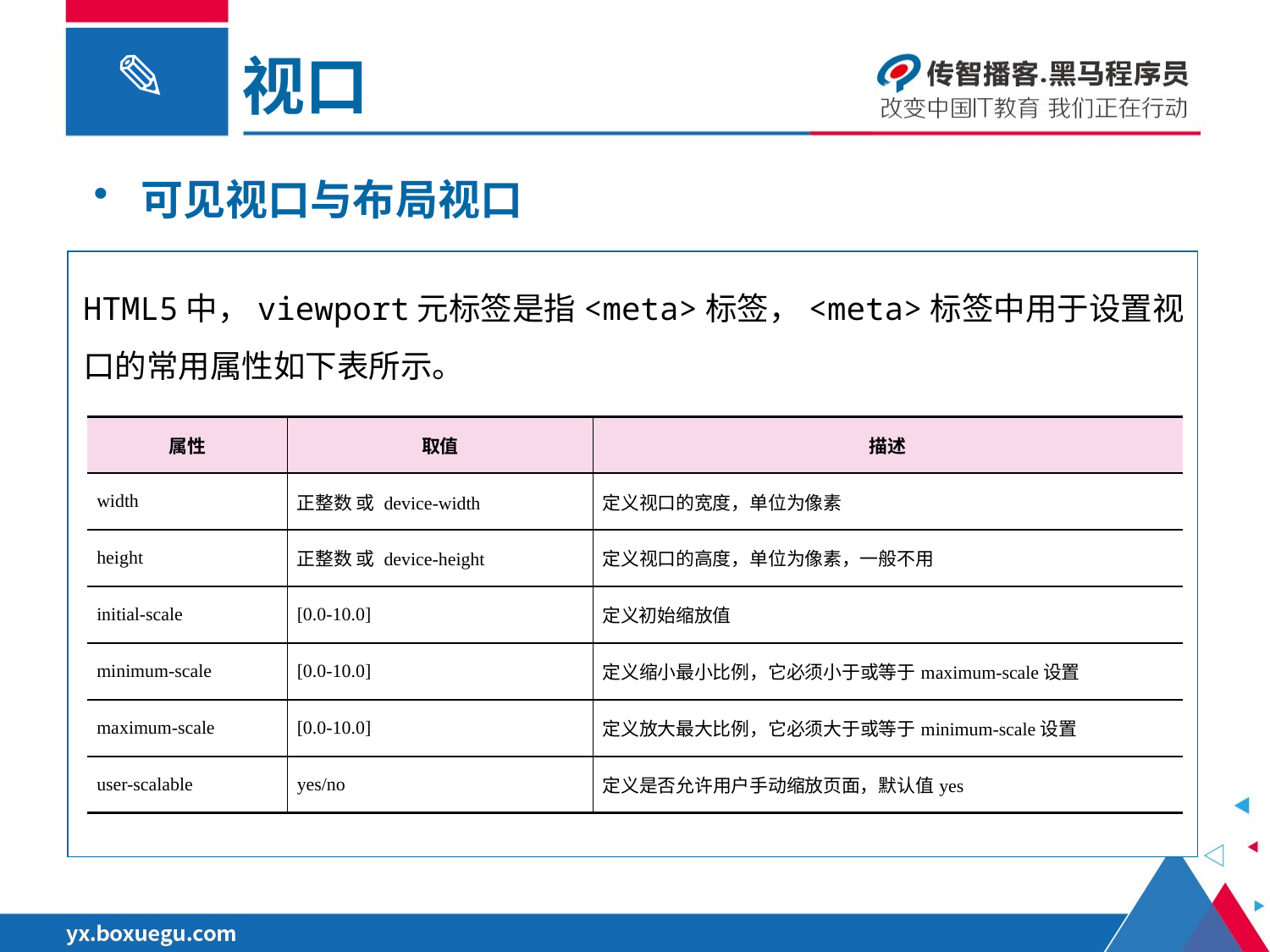

视口
可见视口与布局视口

HTML5中，viewport元标签是指<meta>标签，<meta>标签中用于设置视口的常用属性如下表所示。

| 属性 | 取值 | 描述 |
| --- | --- | --- |
| width | 正整数 或 device-width | 定义视口的宽度，单位为像素 |
| height | 正整数 或 device-height | 定义视口的高度，单位为像素，一般不用 |
| initial-scale | [0.0-10.0] | 定义初始缩放值 |
| minimum-scale | [0.0-10.0] | 定义缩小最小比例，它必须小于或等于maximum-scale设置 |
| maximum-scale | [0.0-10.0] | 定义放大最大比例，它必须大于或等于minimum-scale设置 |
| user-scalable | yes/no | 定义是否允许用户手动缩放页面，默认值yes |